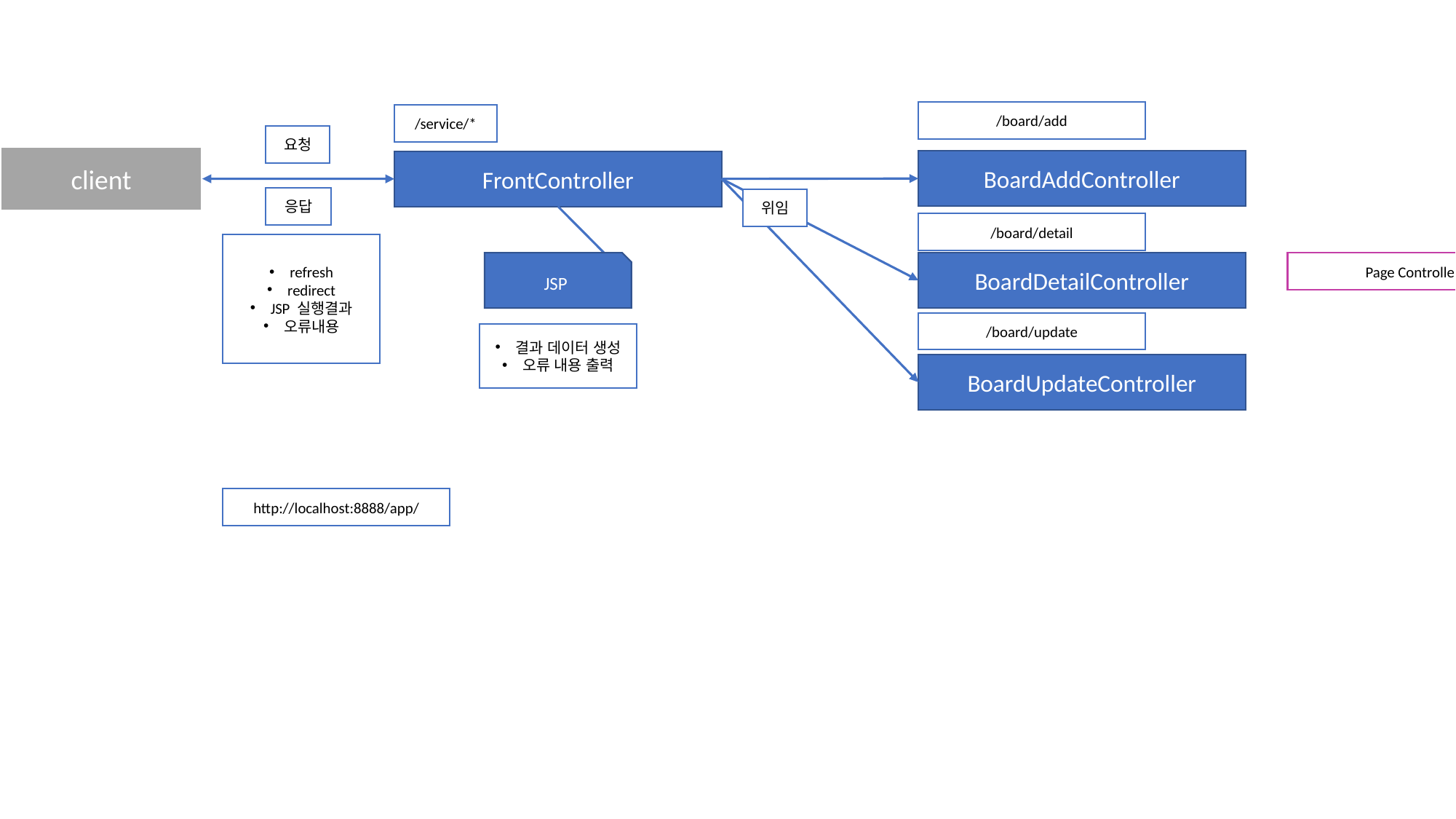

/board/add
/service/*
요청
client
BoardAddController
FrontController
응답
위임
/board/detail
refresh
redirect
JSP 실행결과
오류내용
JSP
BoardDetailController
Page Controller
/board/update
결과 데이터 생성
오류 내용 출력
BoardUpdateController
http://localhost:8888/app/